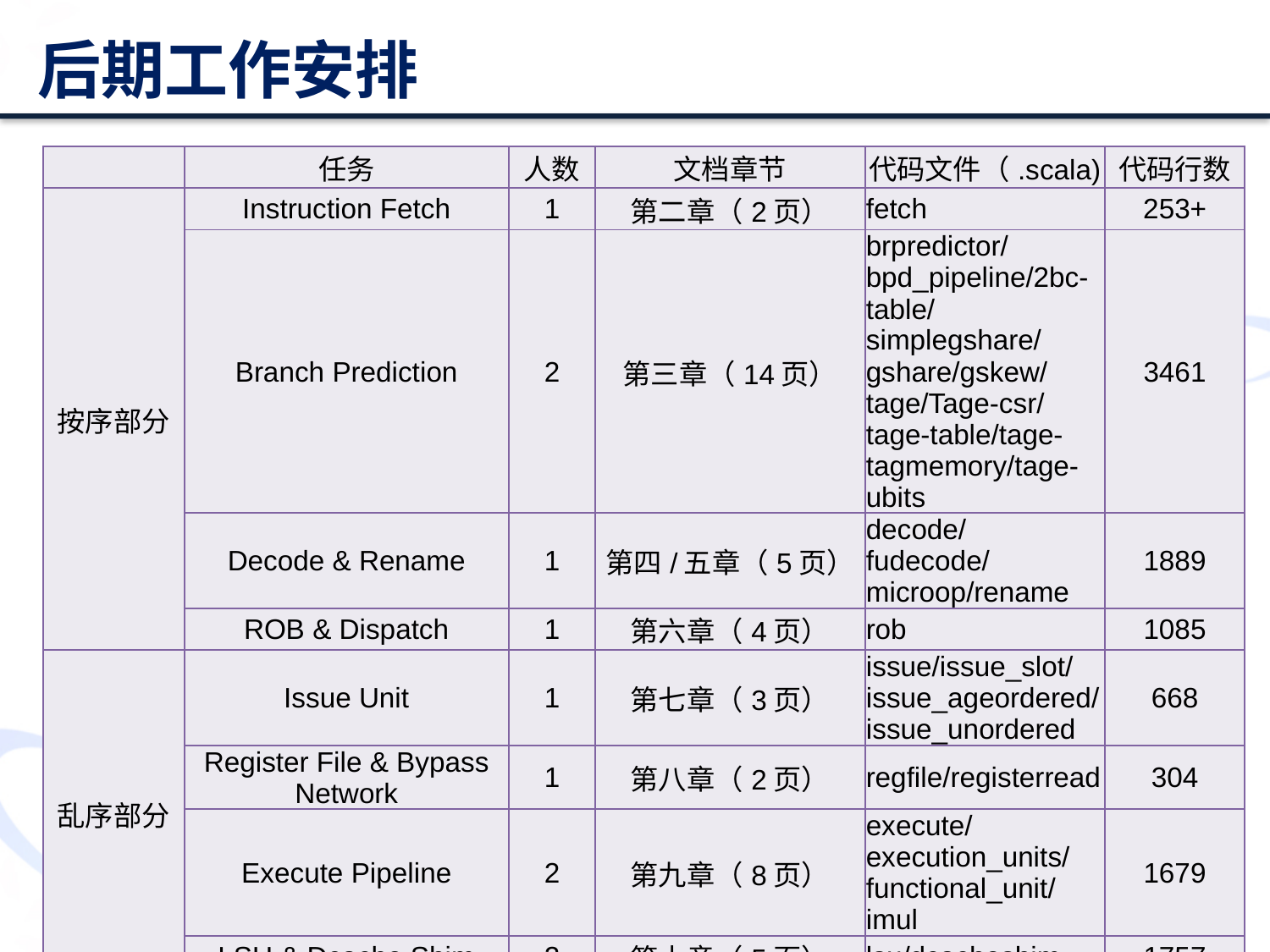

# 后期工作安排
|  | 任务 | 人数 | 文档章节 | 代码文件（.scala) | 代码行数 |
| --- | --- | --- | --- | --- | --- |
| 按序部分 | Instruction Fetch | 1 | 第二章（2页） | fetch | 253+ |
|  | Branch Prediction | 2 | 第三章（14页） | brpredictor/bpd\_pipeline/2bc-table/simplegshare/gshare/gskew/tage/Tage-csr/tage-table/tage-tagmemory/tage-ubits | 3461 |
|  | Decode & Rename | 1 | 第四/五章（5页） | decode/fudecode/microop/rename | 1889 |
|  | ROB & Dispatch | 1 | 第六章（4页） | rob | 1085 |
| 乱序部分 | Issue Unit | 1 | 第七章（3页） | issue/issue\_slot/issue\_ageordered/issue\_unordered | 668 |
|  | Register File & Bypass Network | 1 | 第八章（2页） | regfile/registerread | 304 |
|  | Execute Pipeline | 2 | 第九章（8页） | execute/execution\_units/functional\_unit/imul | 1679 |
|  | LSU & Dcache Shim | 2 | 第十章（5页） | lsu/dcacheshim | 1757 |